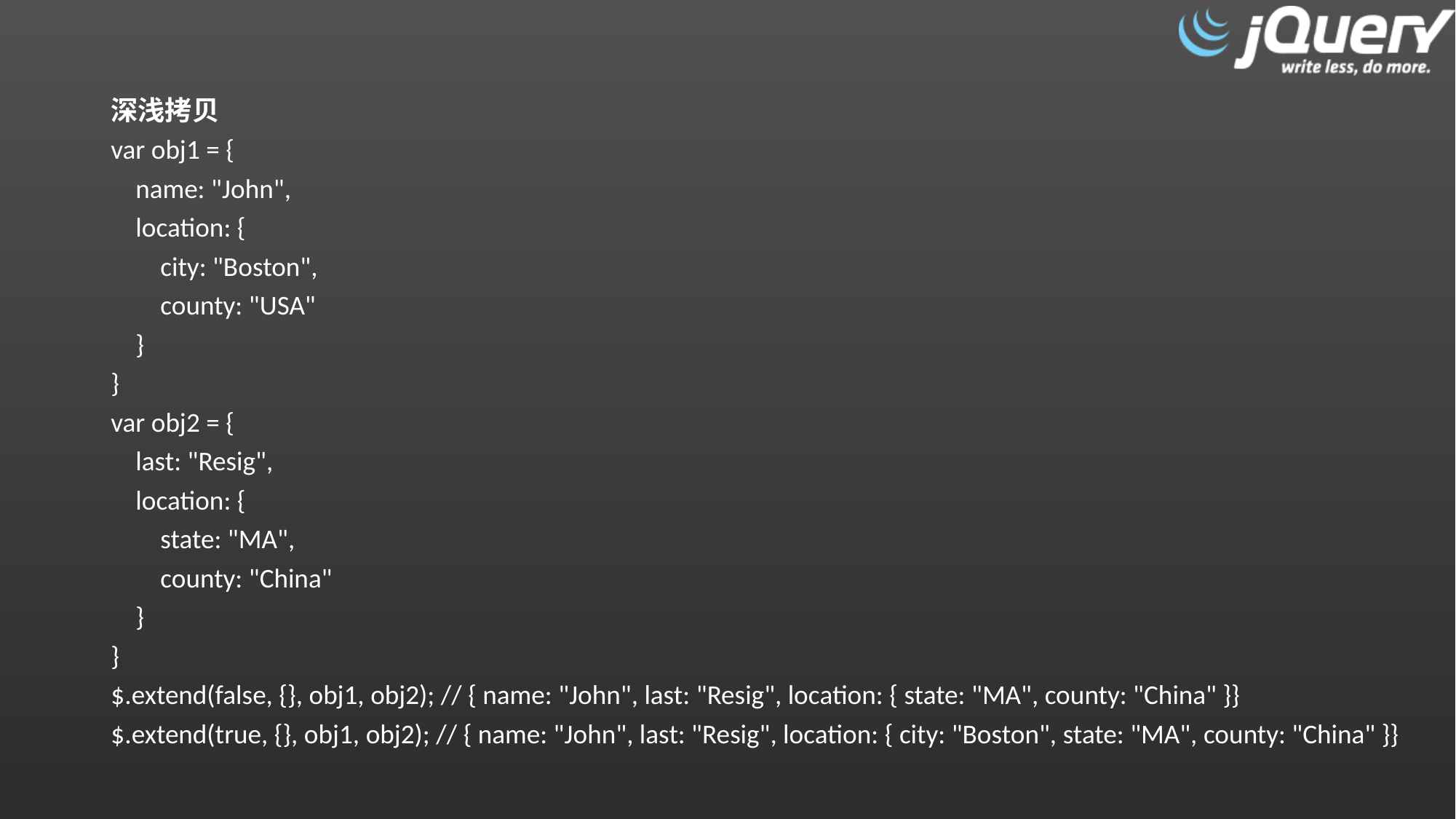

深浅拷贝
var obj1 = {
    name: "John",
    location: {
        city: "Boston",
        county: "USA"
    }
}
var obj2 = {
    last: "Resig",
    location: {
        state: "MA",
        county: "China"
    }
}
$.extend(false, {}, obj1, obj2); // { name: "John", last: "Resig", location: { state: "MA", county: "China" }}
$.extend(true, {}, obj1, obj2); // { name: "John", last: "Resig", location: { city: "Boston", state: "MA", county: "China" }}